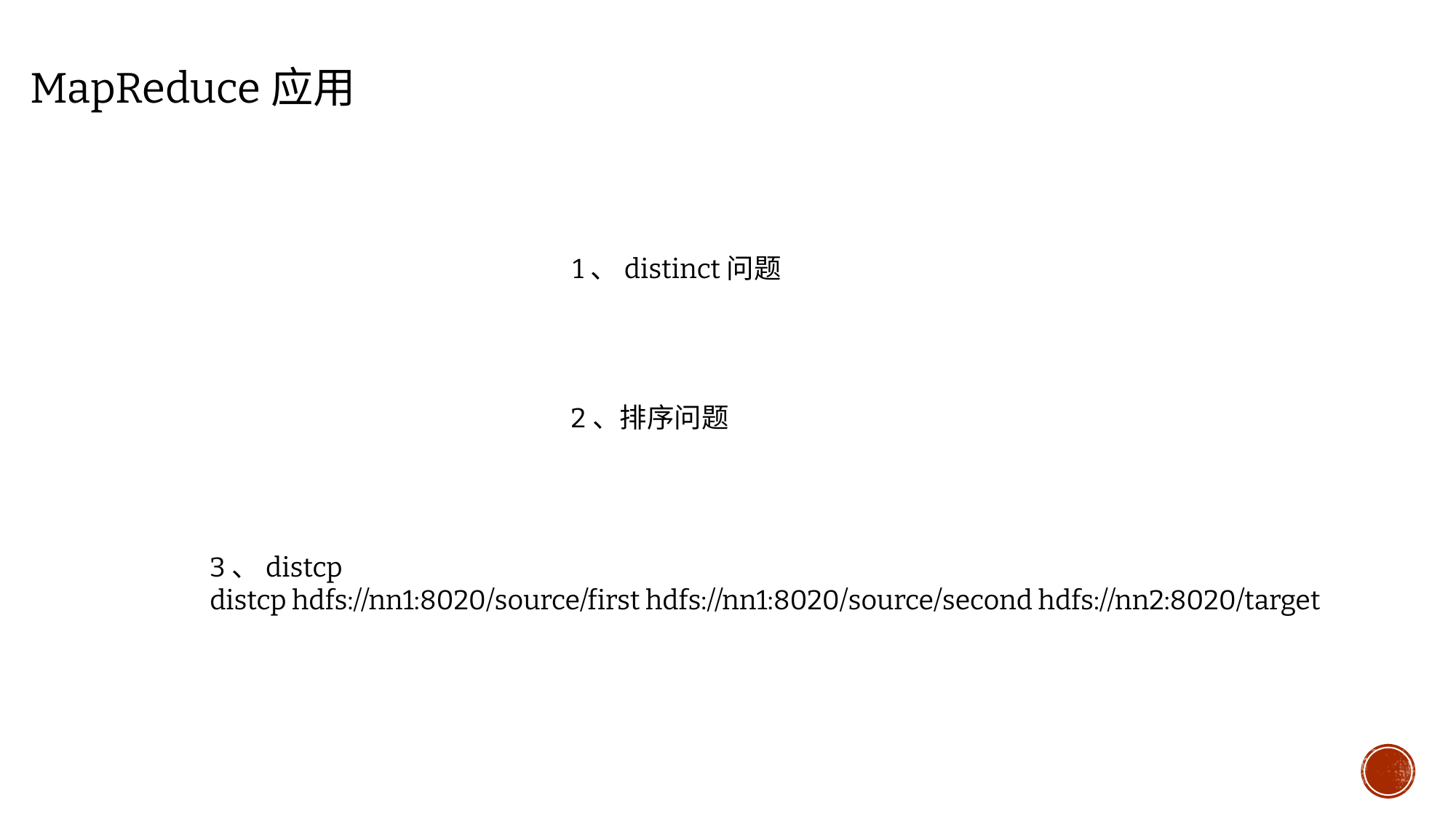

MapReduce应用
1、distinct问题
2、排序问题
3、distcp
distcp hdfs://nn1:8020/source/first hdfs://nn1:8020/source/second hdfs://nn2:8020/target